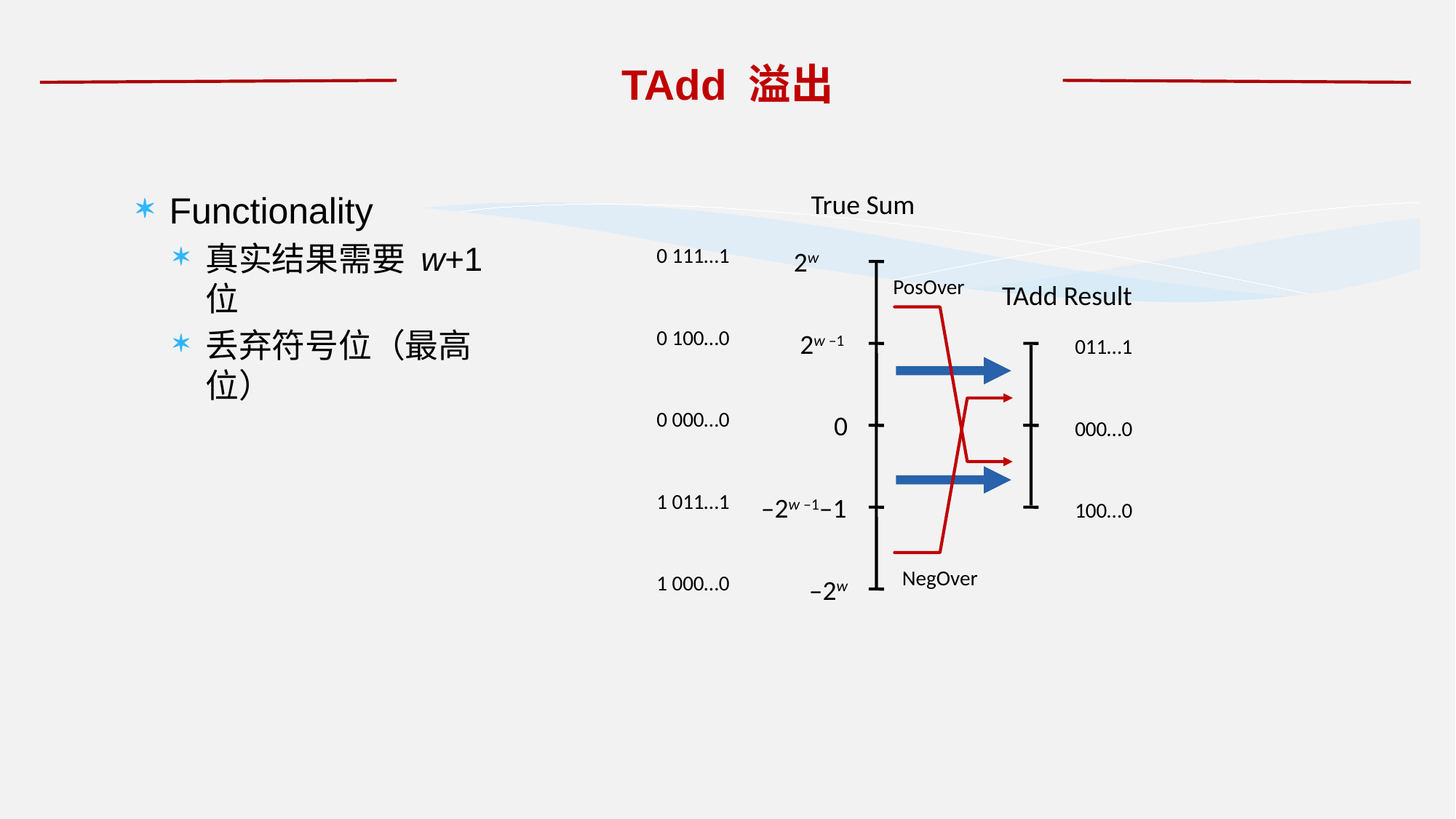

# TAdd 溢出
Functionality
真实结果需要 w+1位
丢弃符号位（最高位）

True Sum
0 111…1
2w

PosOver
TAdd Result

0 100…0
2w –1
011…1

0 000…0
0
000…0

1 011…1
–2w –1–1
100…0

NegOver
1 000…0
–2w